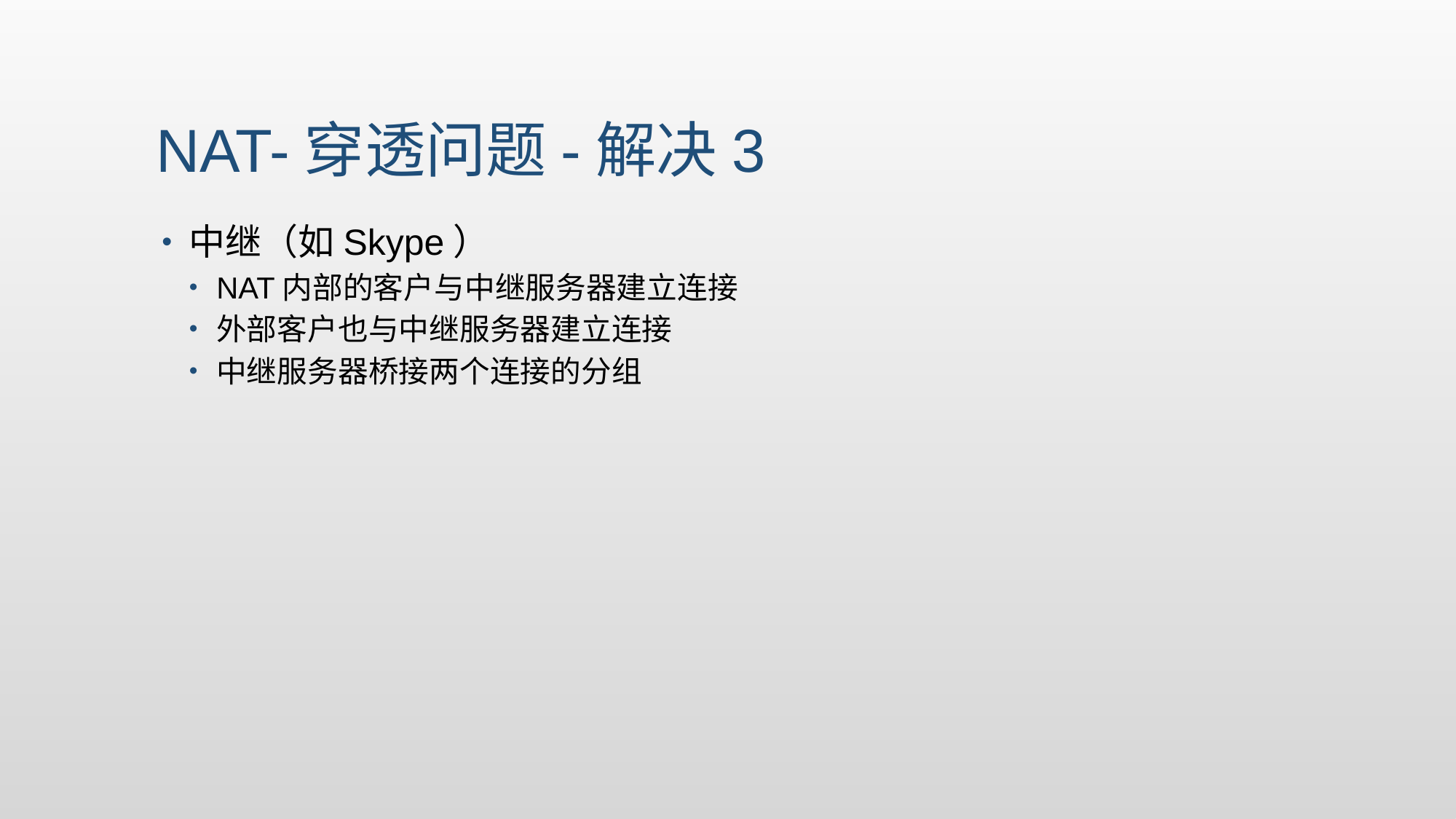

# NAT-穿透问题-解决3
中继（如Skype）
NAT内部的客户与中继服务器建立连接
外部客户也与中继服务器建立连接
中继服务器桥接两个连接的分组